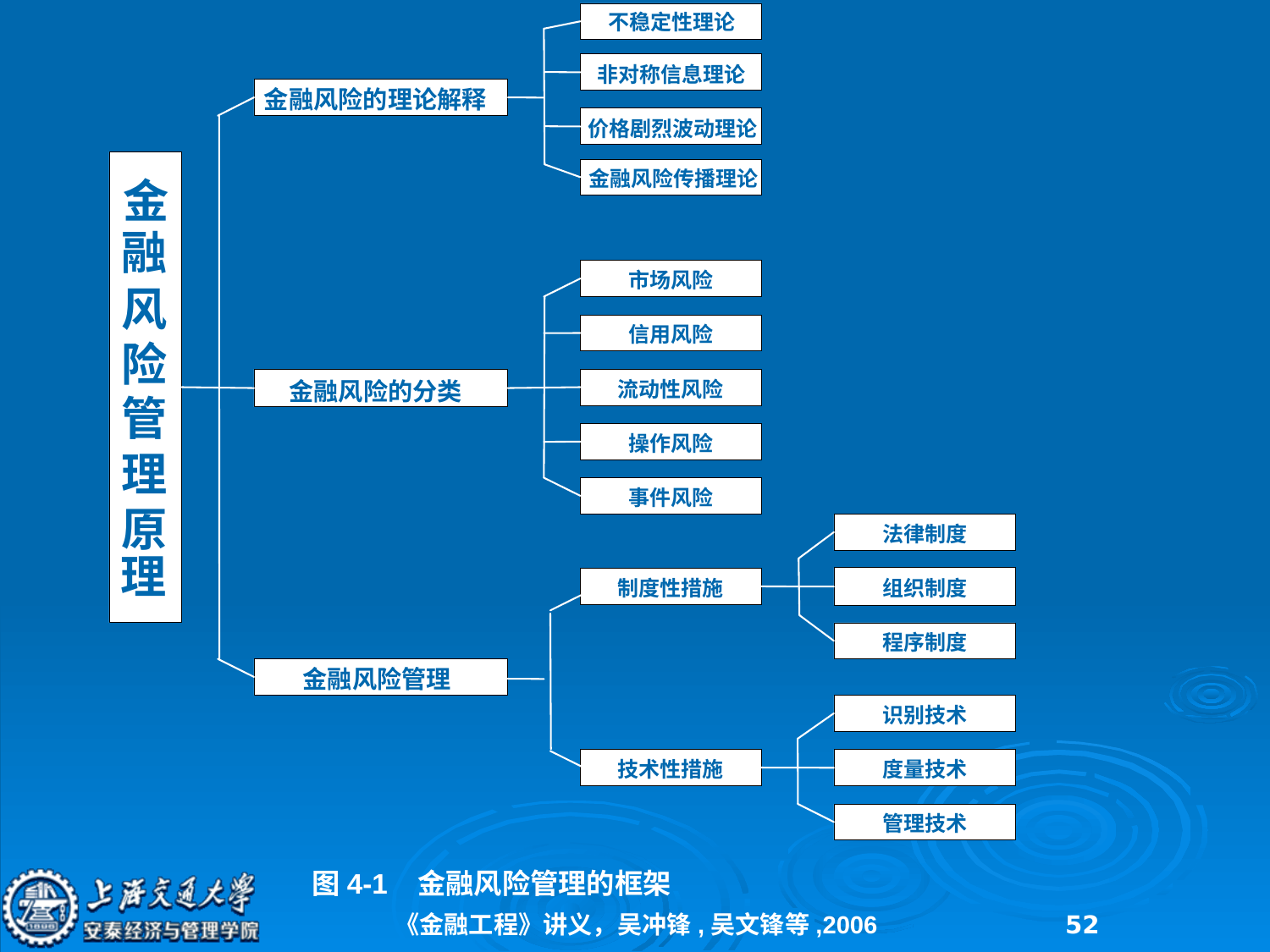

不稳定性理论

非对称信息理论

金融风险的理论解释

价格剧烈波动理论

金融风险传播理论
金
融

市场风险

风

信用风险

险

金融风险的分类
流动性风险

管

操作风险

理

事件风险
原

法律制度

理

制度性措施
组织制度

程序制度

金融风险管理

识别技术

技术性措施
度量技术

管理技术
图4-1   金融风险管理的框架